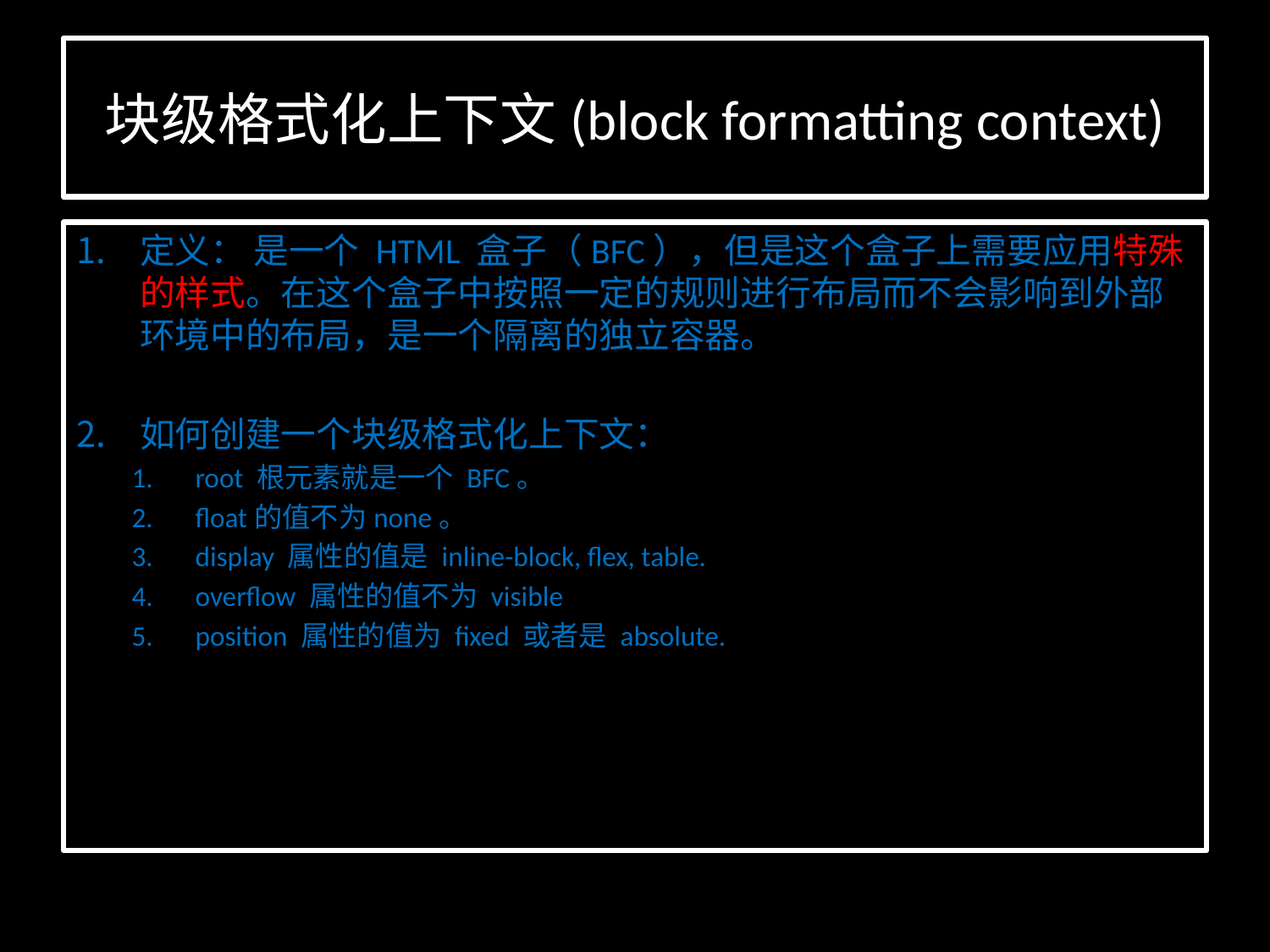

# 块级格式化上下文(block formatting context)
定义： 是一个 HTML 盒子（BFC），但是这个盒子上需要应用特殊的样式。在这个盒子中按照一定的规则进行布局而不会影响到外部环境中的布局，是一个隔离的独立容器。

如何创建一个块级格式化上下文：
root 根元素就是一个 BFC。
float的值不为none。
display 属性的值是 inline-block, flex, table.
overflow 属性的值不为 visible
position 属性的值为 fixed 或者是 absolute.